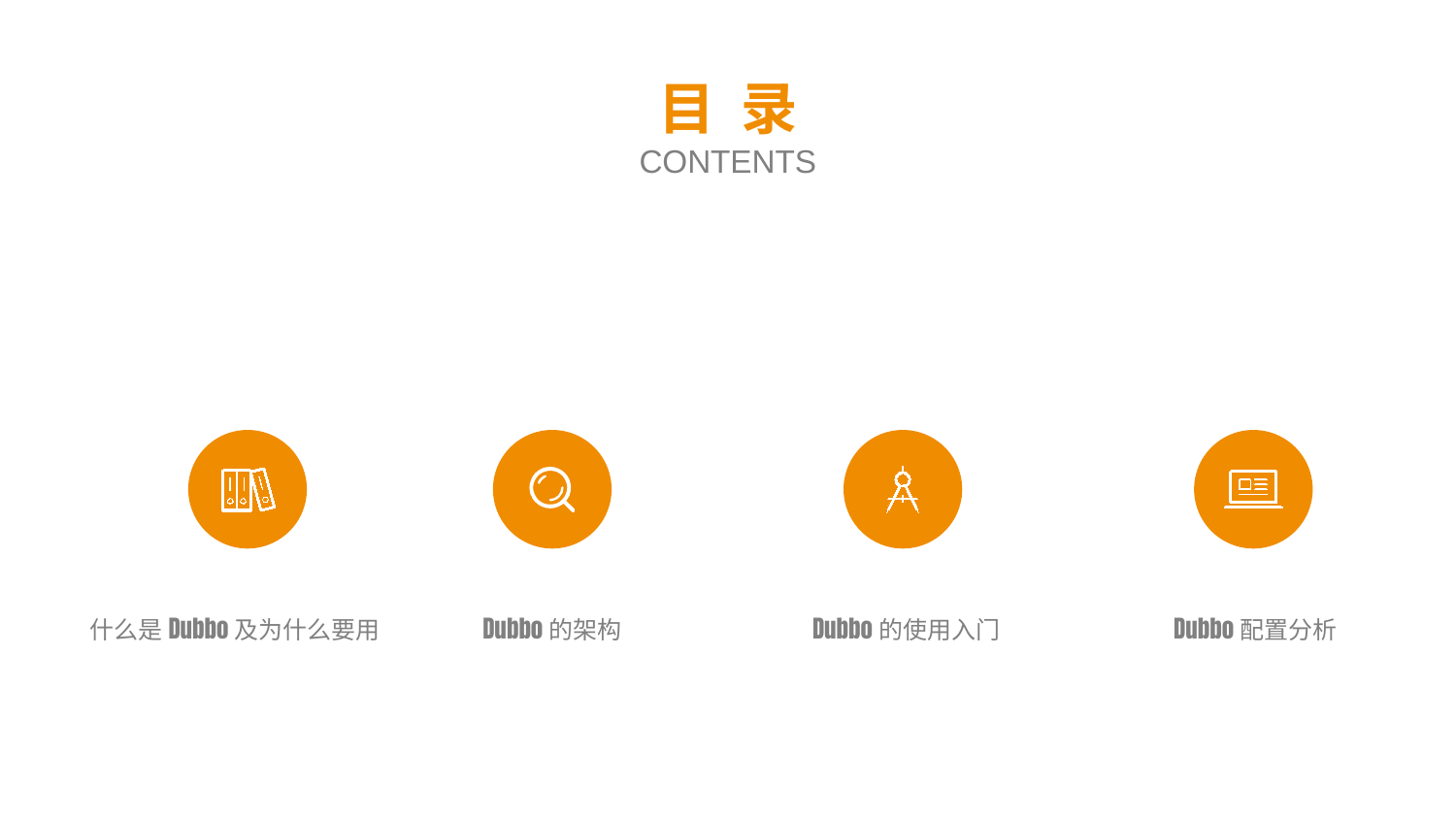

目  录
CONTENTS

什么是Dubbo及为什么要用
Dubbo的架构
Dubbo的使用入门
Dubbo配置分析